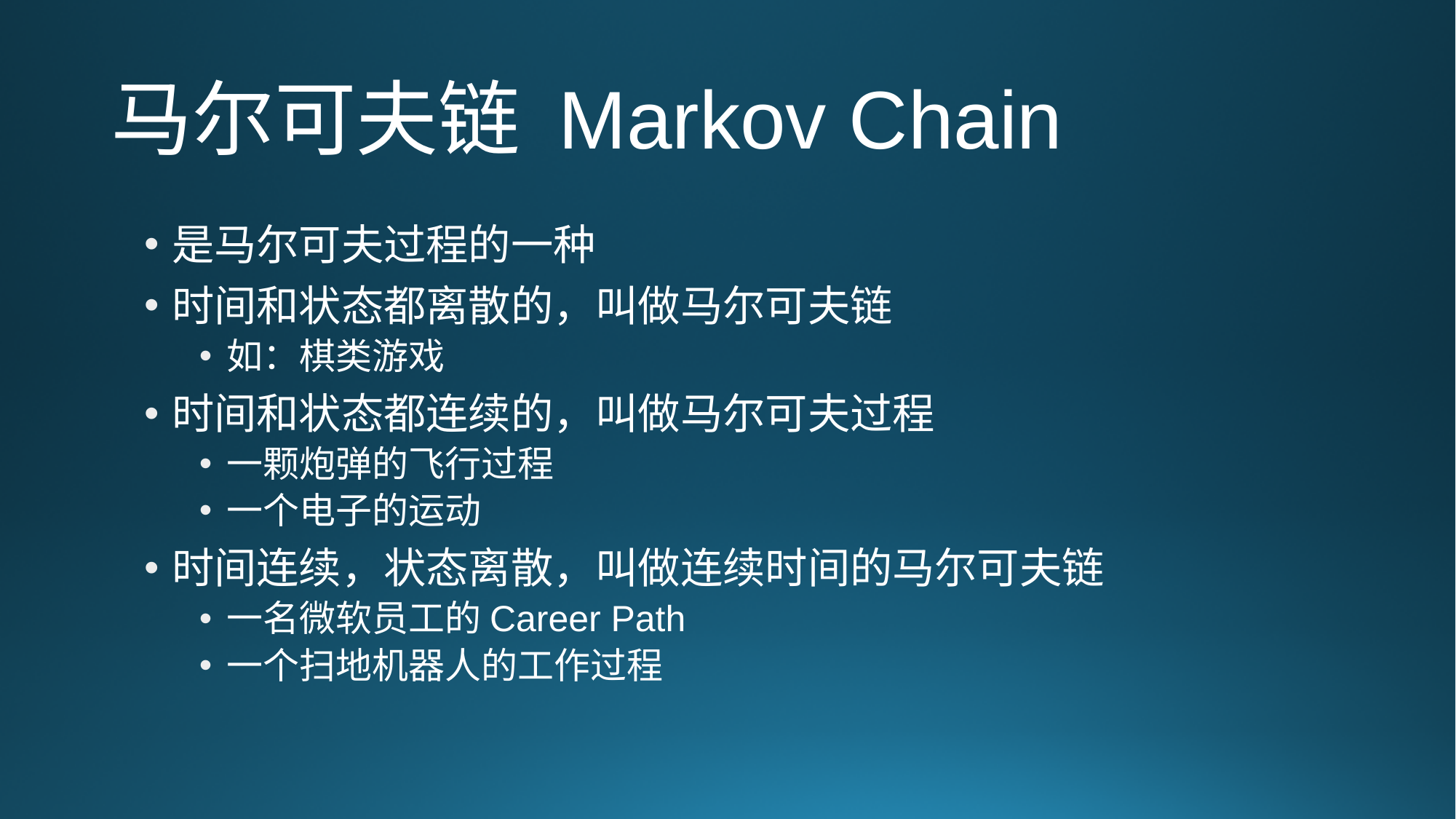

# 马尔可夫链 Markov Chain
是马尔可夫过程的一种
时间和状态都离散的，叫做马尔可夫链
如：棋类游戏
时间和状态都连续的，叫做马尔可夫过程
一颗炮弹的飞行过程
一个电子的运动
时间连续，状态离散，叫做连续时间的马尔可夫链
一名微软员工的Career Path
一个扫地机器人的工作过程